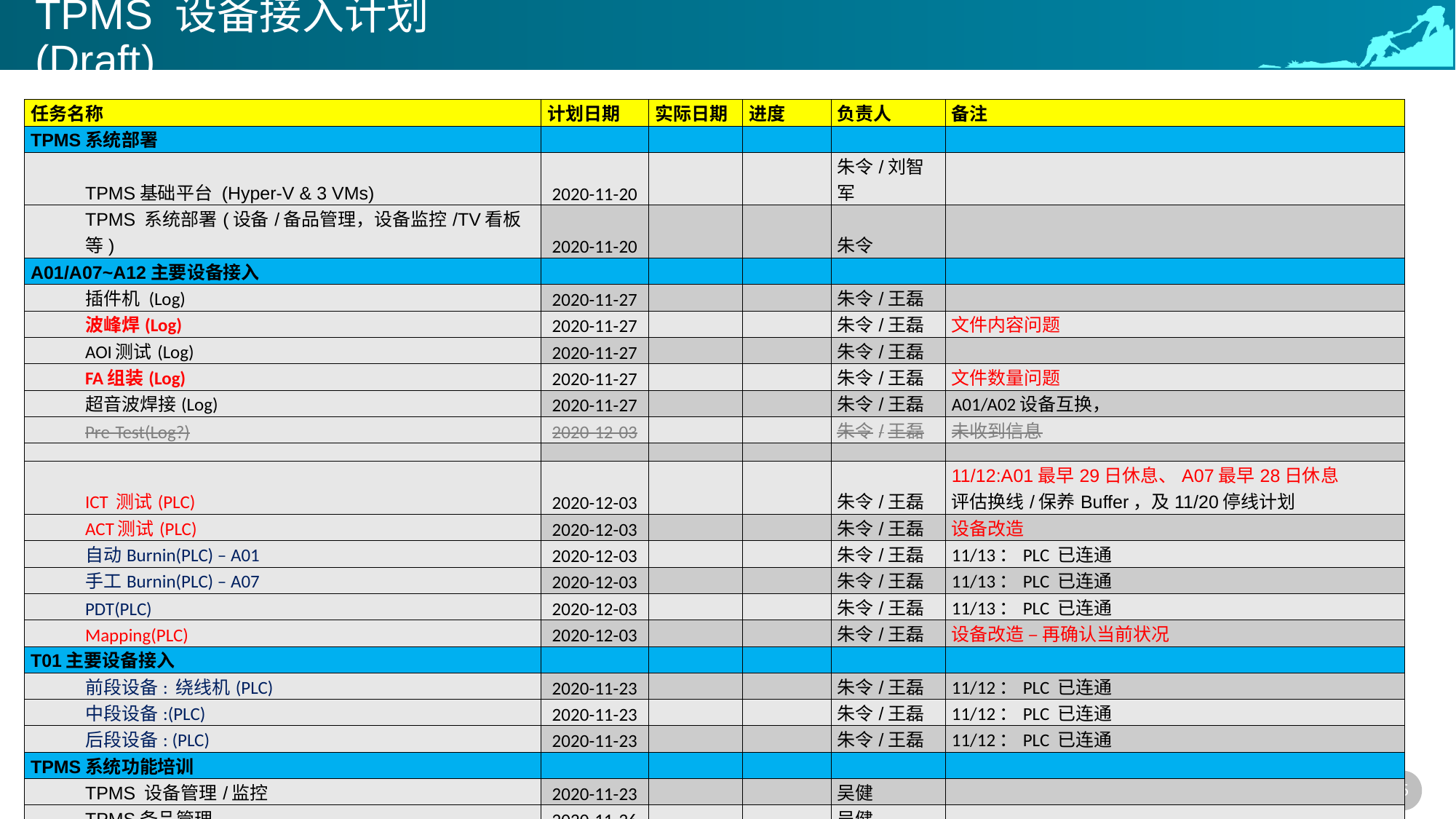

# TPMS 设备接入计划(Draft)
| 任务名称 | 计划日期 | 实际日期 | 进度 | 负责人 | 备注 |
| --- | --- | --- | --- | --- | --- |
| TPMS系统部署 |  |  |  |  |  |
| TPMS基础平台 (Hyper-V & 3 VMs) | 2020-11-20 |  |  | 朱令/刘智军 |  |
| TPMS 系统部署(设备/备品管理，设备监控/TV看板等) | 2020-11-20 |  |  | 朱令 |  |
| A01/A07~A12主要设备接入 |  |  |  |  |  |
| 插件机 (Log) | 2020-11-27 |  |  | 朱令/王磊 |  |
| 波峰焊(Log) | 2020-11-27 |  |  | 朱令/王磊 | 文件内容问题 |
| AOI测试(Log) | 2020-11-27 |  |  | 朱令/王磊 |  |
| FA组装(Log) | 2020-11-27 |  |  | 朱令/王磊 | 文件数量问题 |
| 超音波焊接(Log) | 2020-11-27 |  |  | 朱令/王磊 | A01/A02设备互换， |
| Pre-Test(Log?) | 2020-12-03 |  |  | 朱令/王磊 | 未收到信息 |
|  |  |  |  |  |  |
| ICT 测试(PLC) | 2020-12-03 |  |  | 朱令/王磊 | 11/12:A01最早29日休息、A07最早28日休息 评估换线/保养Buffer，及11/20停线计划 |
| ACT测试(PLC) | 2020-12-03 |  |  | 朱令/王磊 | 设备改造 |
| 自动Burnin(PLC) – A01 | 2020-12-03 |  |  | 朱令/王磊 | 11/13：PLC 已连通 |
| 手工Burnin(PLC) – A07 | 2020-12-03 |  |  | 朱令/王磊 | 11/13：PLC 已连通 |
| PDT(PLC) | 2020-12-03 |  |  | 朱令/王磊 | 11/13：PLC 已连通 |
| Mapping(PLC) | 2020-12-03 |  |  | 朱令/王磊 | 设备改造 – 再确认当前状况 |
| T01主要设备接入 |  |  |  |  |  |
| 前段设备: 绕线机(PLC) | 2020-11-23 |  |  | 朱令/王磊 | 11/12：PLC 已连通 |
| 中段设备:(PLC) | 2020-11-23 |  |  | 朱令/王磊 | 11/12：PLC 已连通 |
| 后段设备: (PLC) | 2020-11-23 |  |  | 朱令/王磊 | 11/12：PLC 已连通 |
| TPMS系统功能培训 |  |  |  |  |  |
| TPMS 设备管理/监控 | 2020-11-23 |  |  | 吴健 |  |
| TPMS备品管理 | 2020-11-26 |  |  | 吴健 |  |